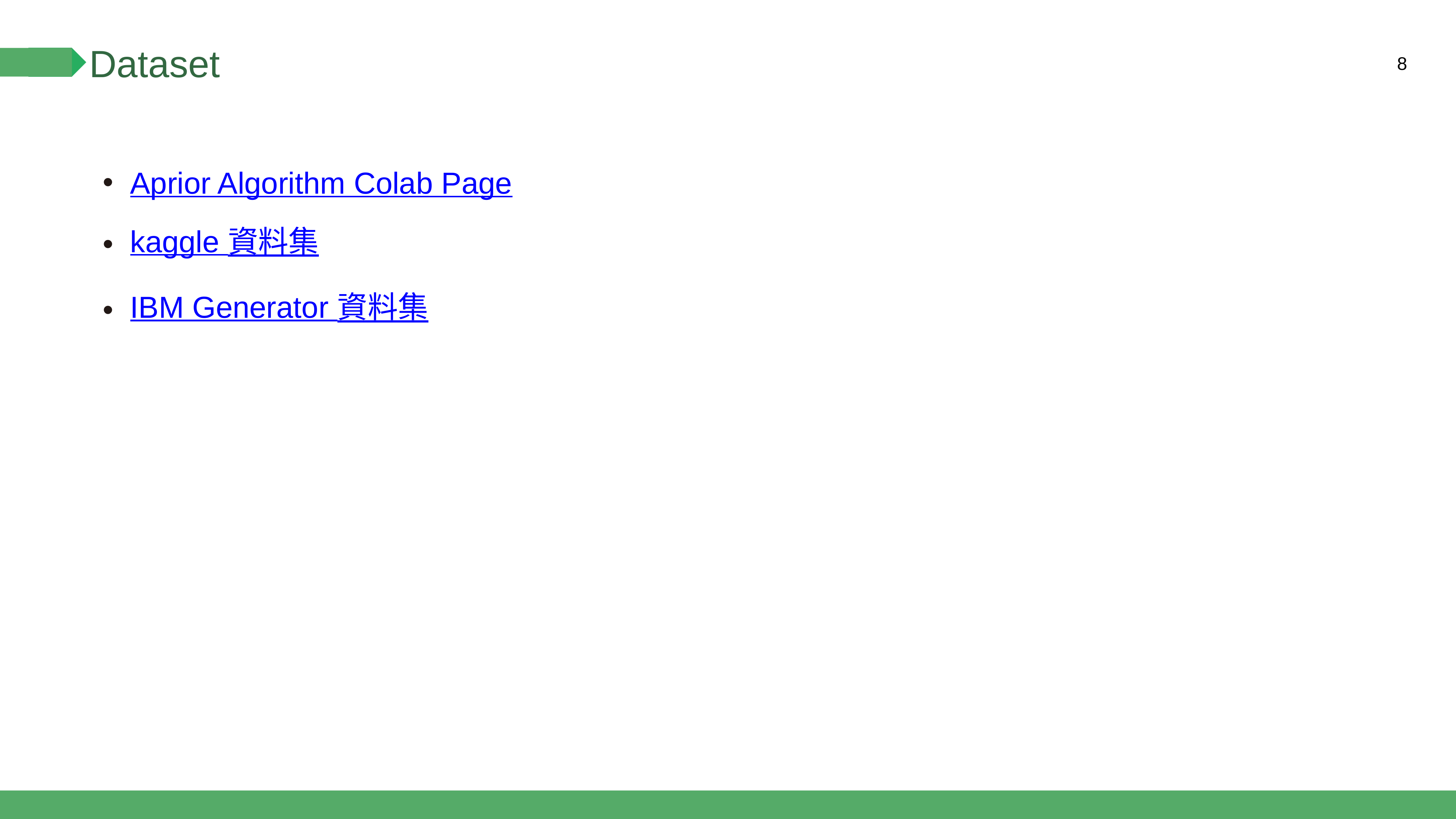

# Dataset
8
Aprior Algorithm Colab Page
kaggle 資料集
IBM Generator 資料集